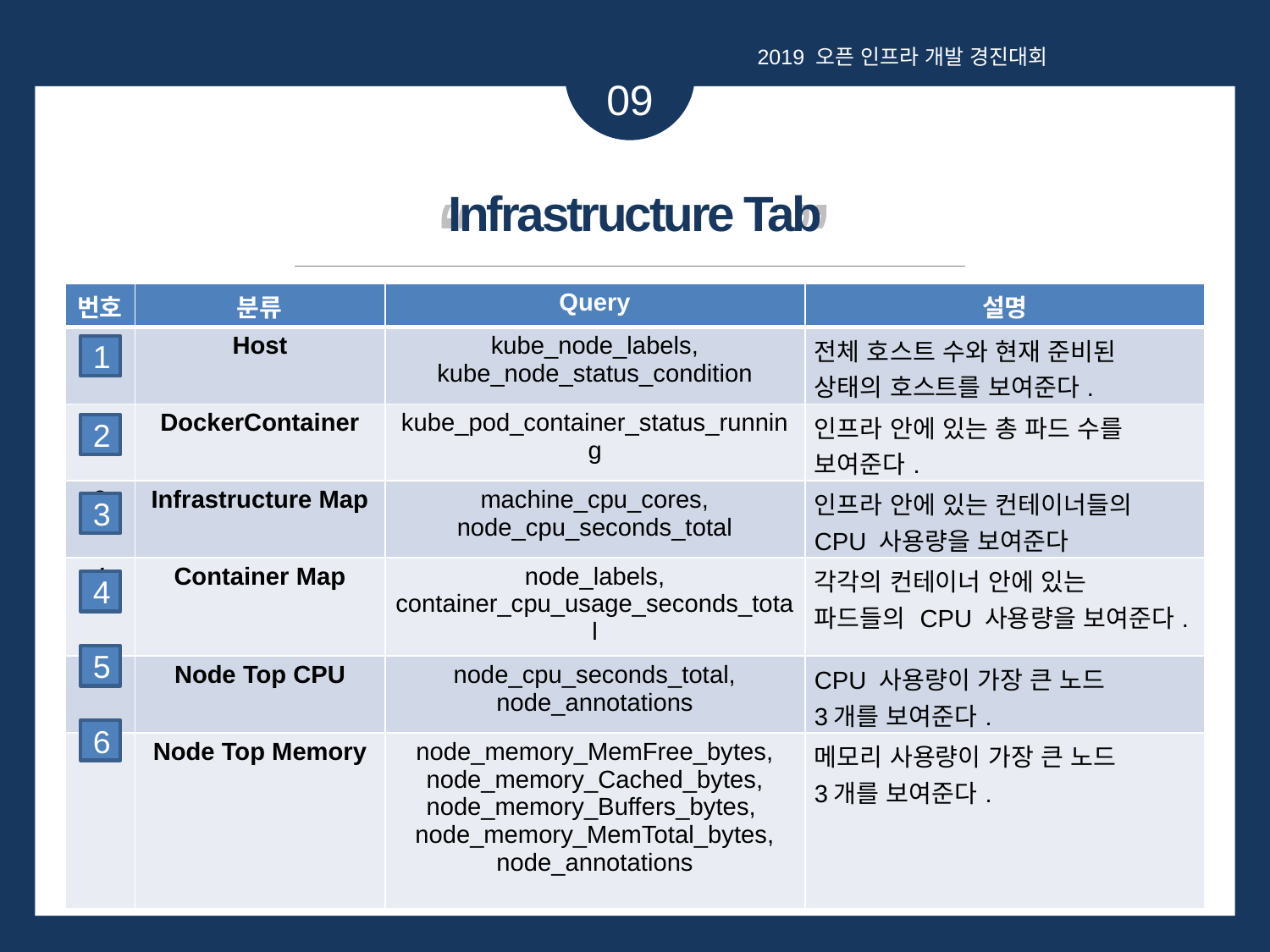

2019 오픈 인프라 개발 경진대회
09

“           ”
Infrastructure Tab
| 번호 | 분류 | Query | 설명 |
| --- | --- | --- | --- |
| 1 | Host | kube\_node\_labels, kube\_node\_status\_condition | 전체 호스트 수와 현재 준비된 상태의 호스트를 보여준다. |
| 2 | DockerContainer | kube\_pod\_container\_status\_running | 인프라 안에 있는 총 파드 수를 보여준다. |
| 3 | Infrastructure Map | machine\_cpu\_cores, node\_cpu\_seconds\_total | 인프라 안에 있는 컨테이너들의 CPU 사용량을 보여준다 |
| 4 | Container Map | node\_labels, container\_cpu\_usage\_seconds\_total | 각각의 컨테이너 안에 있는 파드들의 CPU 사용량을 보여준다. |
| 5 | Node Top CPU | node\_cpu\_seconds\_total, node\_annotations | CPU 사용량이 가장 큰 노드 3개를 보여준다. |
| 6 | Node Top Memory | node\_memory\_MemFree\_bytes, node\_memory\_Cached\_bytes, node\_memory\_Buffers\_bytes, node\_memory\_MemTotal\_bytes, node\_annotations | 메모리 사용량이 가장 큰 노드 3개를 보여준다. |
1
2
3
4
5
6